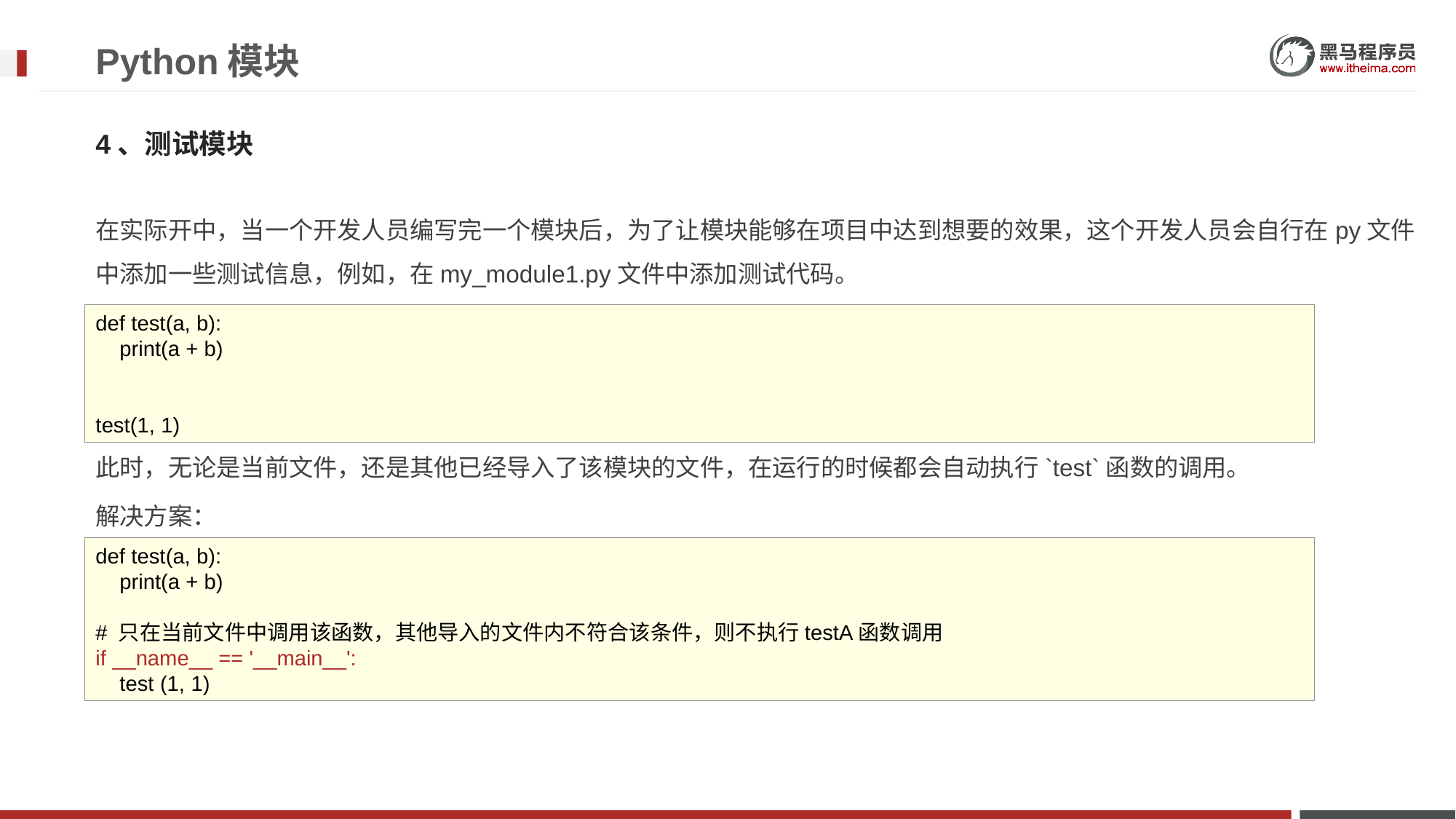

# Python模块
4、测试模块
在实际开中，当一个开发人员编写完一个模块后，为了让模块能够在项目中达到想要的效果，这个开发人员会自行在py文件中添加一些测试信息，例如，在my_module1.py文件中添加测试代码。

此时，无论是当前文件，还是其他已经导入了该模块的文件，在运行的时候都会自动执行`test`函数的调用。
解决方案：

def test(a, b):
    print(a + b)

test(1, 1)
def test(a, b):
    print(a + b)

# 只在当前文件中调用该函数，其他导入的文件内不符合该条件，则不执行testA函数调用
if __name__ == '__main__':
    test (1, 1)